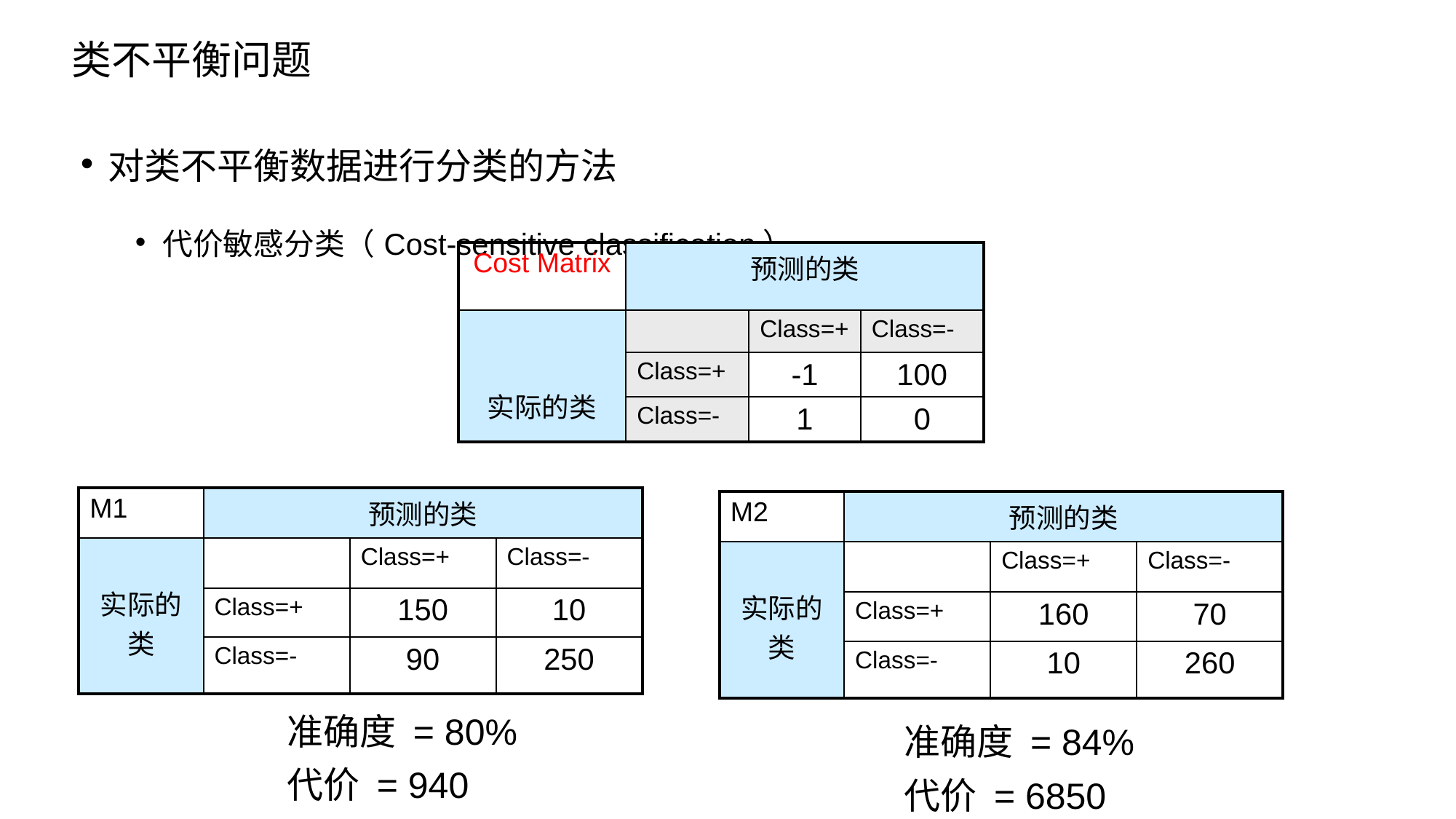

# 类不平衡问题

对类不平衡数据进行分类的方法
代价敏感分类（Cost-sensitive classification）

| Cost Matrix | 预测的类 |  |  |
| --- | --- | --- | --- |
| 实际的类 |  | Class=+ | Class=- |
|  | Class=+ | -1 | 100 |
|  | Class=- | 1 | 0 |
| M1 | 预测的类 |  |  |
| --- | --- | --- | --- |
| 实际的类 |  | Class=+ | Class=- |
|  | Class=+ | 150 | 10 |
|  | Class=- | 90 | 250 |
| M2 | 预测的类 |  |  |
| --- | --- | --- | --- |
| 实际的类 |  | Class=+ | Class=- |
|  | Class=+ | 160 | 70 |
|  | Class=- | 10 | 260 |
准确度 = 80%
代价 = 940
准确度 = 84%
代价 = 6850